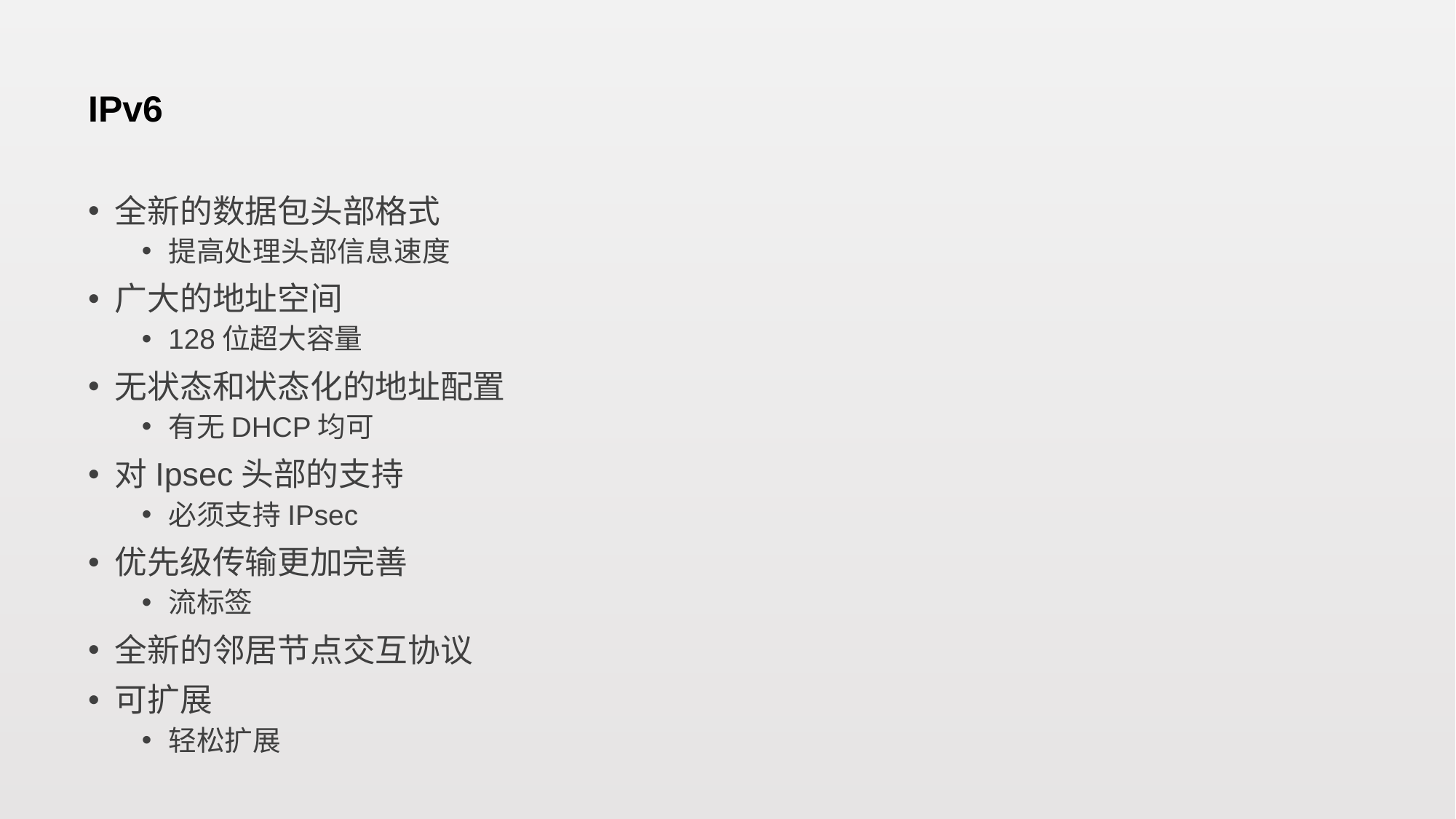

# IPv6
全新的数据包头部格式
提高处理头部信息速度
广大的地址空间
128位超大容量
无状态和状态化的地址配置
有无DHCP均可
对Ipsec头部的支持
必须支持IPsec
优先级传输更加完善
流标签
全新的邻居节点交互协议
可扩展
轻松扩展